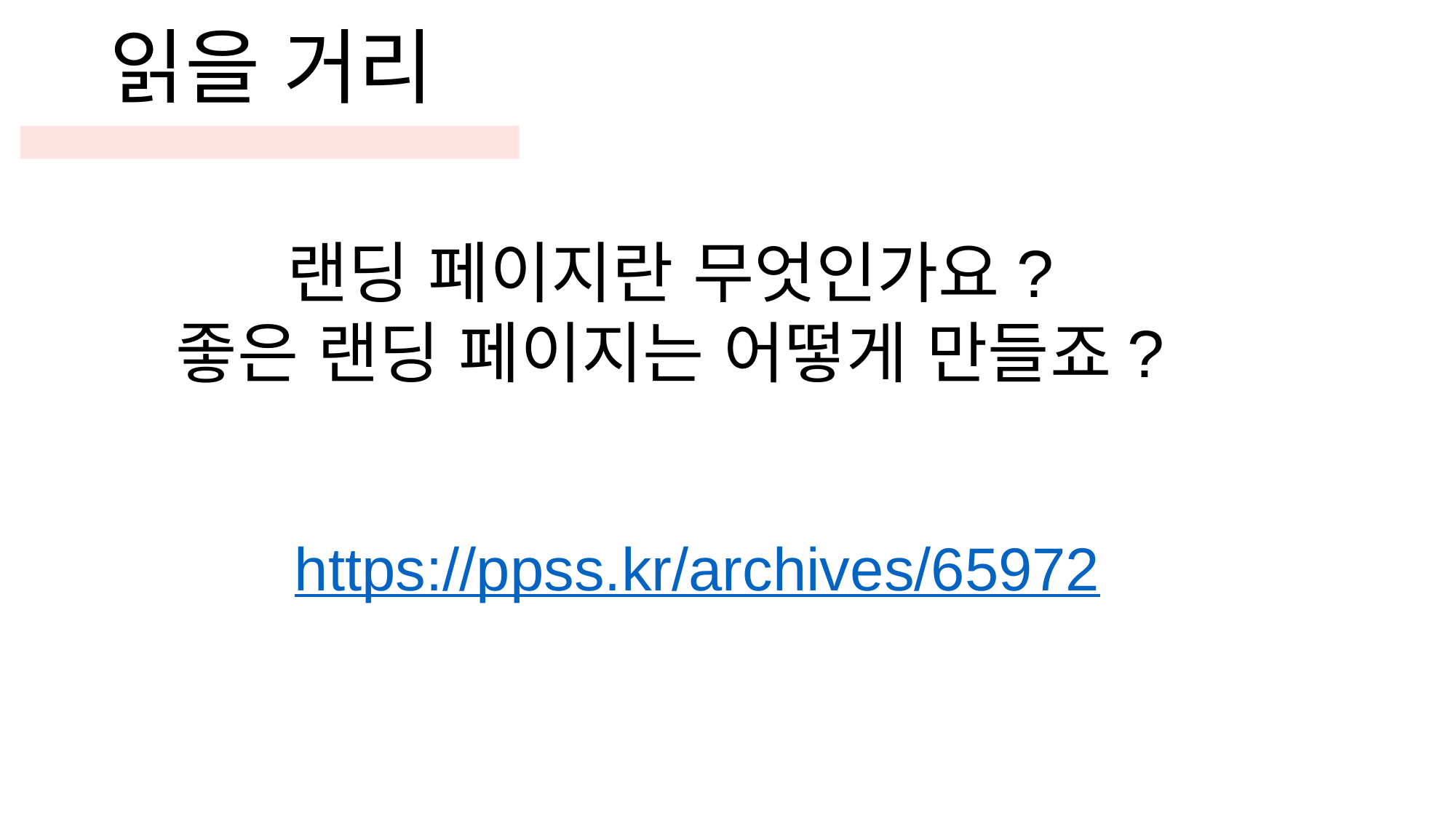

읽을 거리

랜딩 페이지란 무엇인가요?
좋은 랜딩 페이지는 어떻게 만들죠?
https://ppss.kr/archives/65972